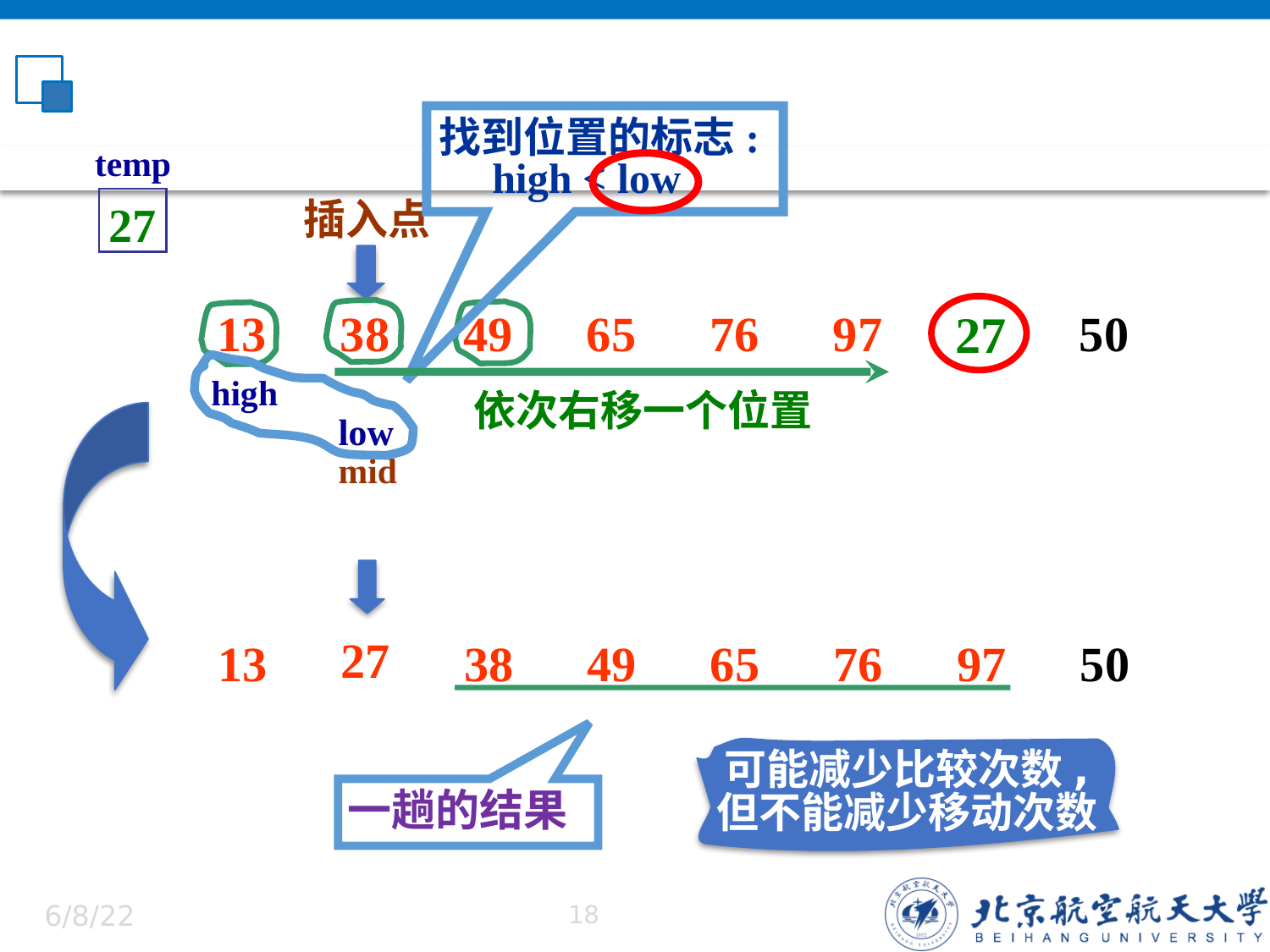

找到位置的标志:
     high < low
temp

插入点

27

27
13      38      49      65      76      97      27      50

low
high

high
low

mid
high

mid

依次右移一个位置

mid

13      38      38      49      65      76      97      50

27

可能减少比较次数,
但不能减少移动次数
一趟的结果

6/8/22
18